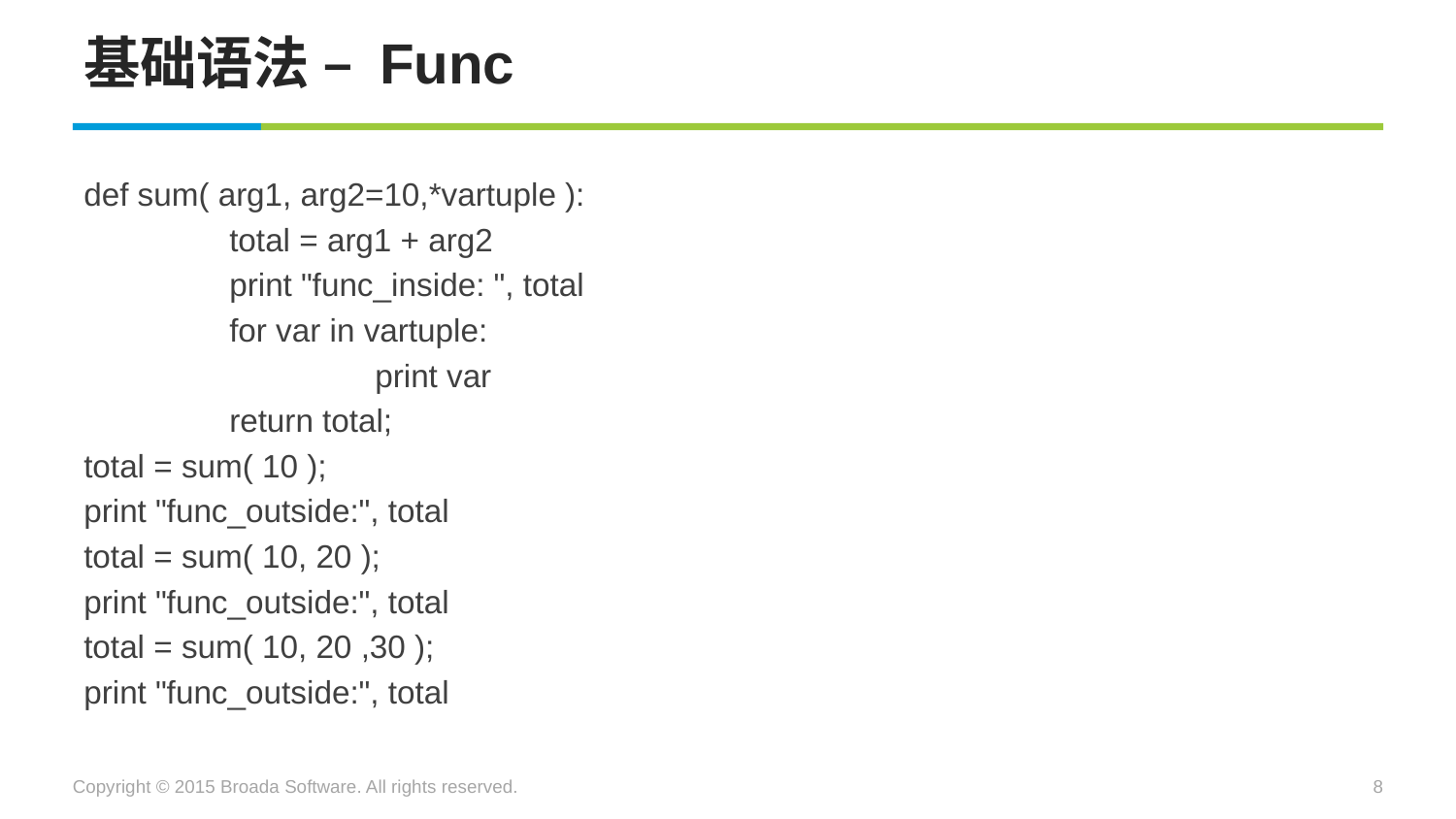

# 基础语法 – Func
def sum( arg1, arg2=10,*vartuple ):
	total = arg1 + arg2
	print "func_inside: ", total
	for var in vartuple:
		print var
	return total;
total = sum( 10 );
print "func_outside:", total
total = sum( 10, 20 );
print "func_outside:", total
total = sum( 10, 20 ,30 );
print "func_outside:", total